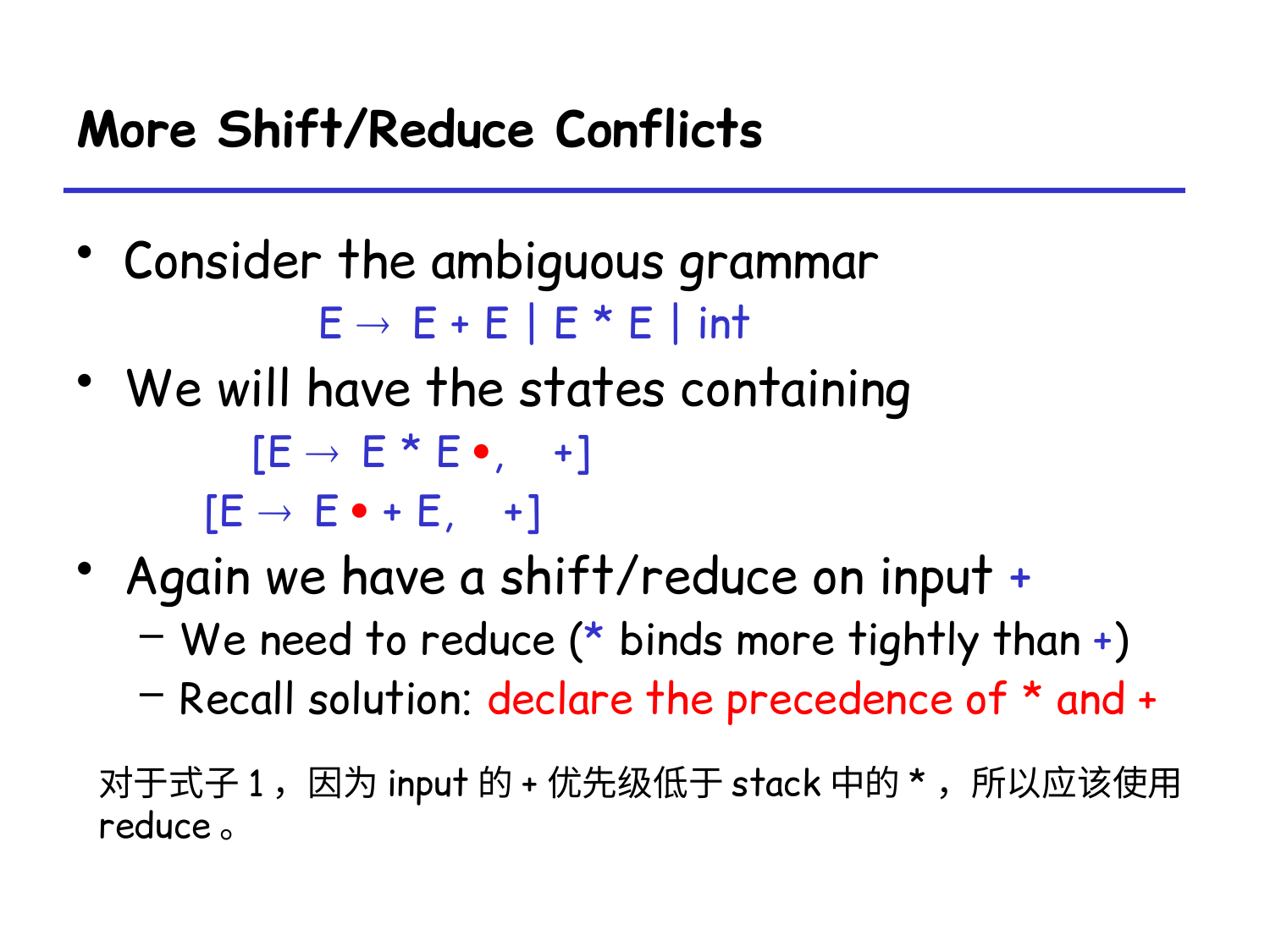

# More Shift/Reduce Conflicts
Consider the ambiguous grammar
                   E → E + E | E * E | int
We will have the states containing
		[E → E * E •,    +]
          [E → E • + E,    +]
Again we have a shift/reduce on input +
We need to reduce (* binds more tightly than +)
Recall solution: declare the precedence of * and +
对于式子1，因为input的+优先级低于stack中的*，所以应该使用
reduce。
66